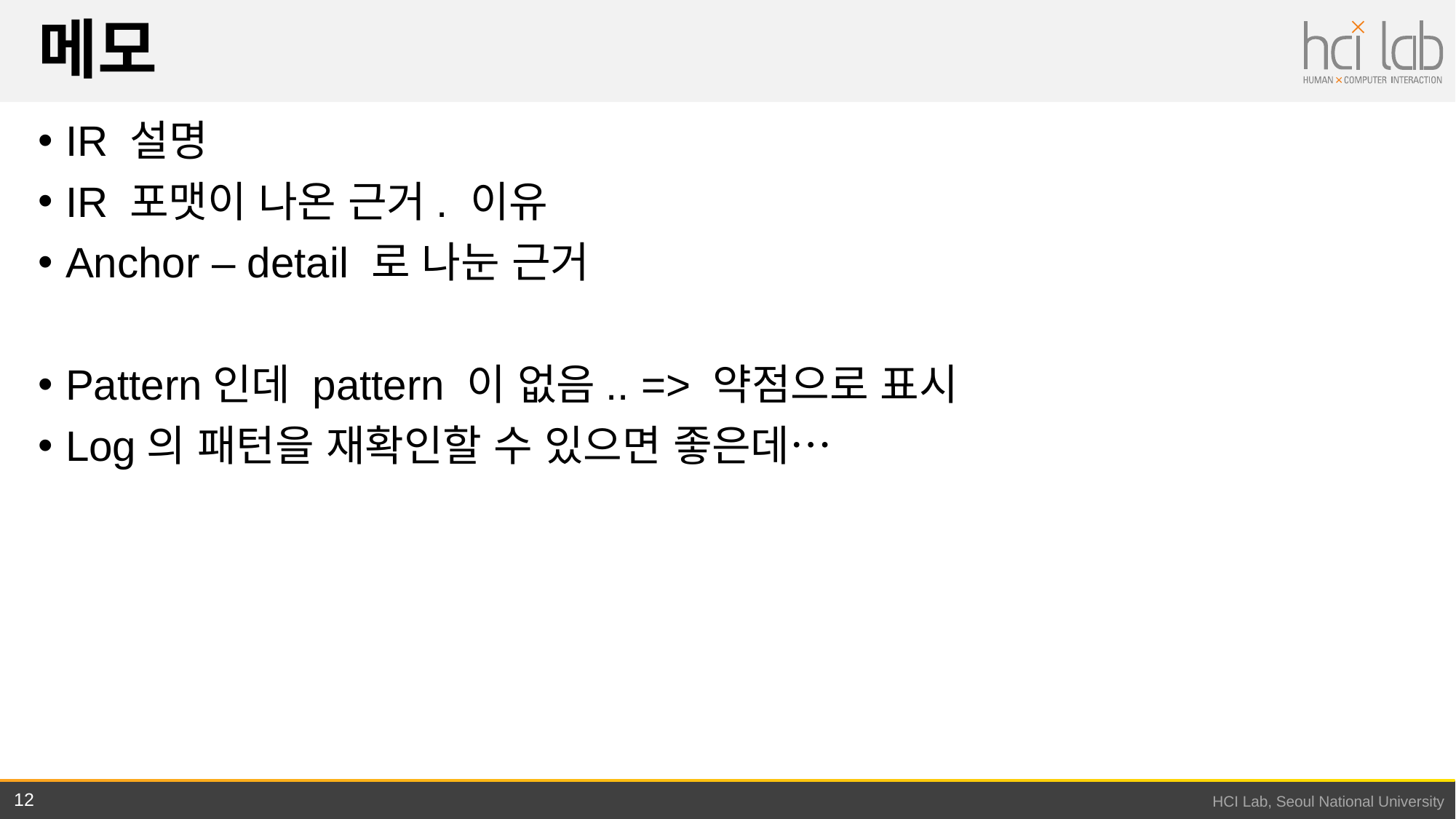

# 메모
IR 설명
IR 포맷이 나온 근거. 이유
Anchor – detail 로 나눈 근거

Pattern인데 pattern 이 없음.. => 약점으로 표시
Log의 패턴을 재확인할 수 있으면 좋은데…

12